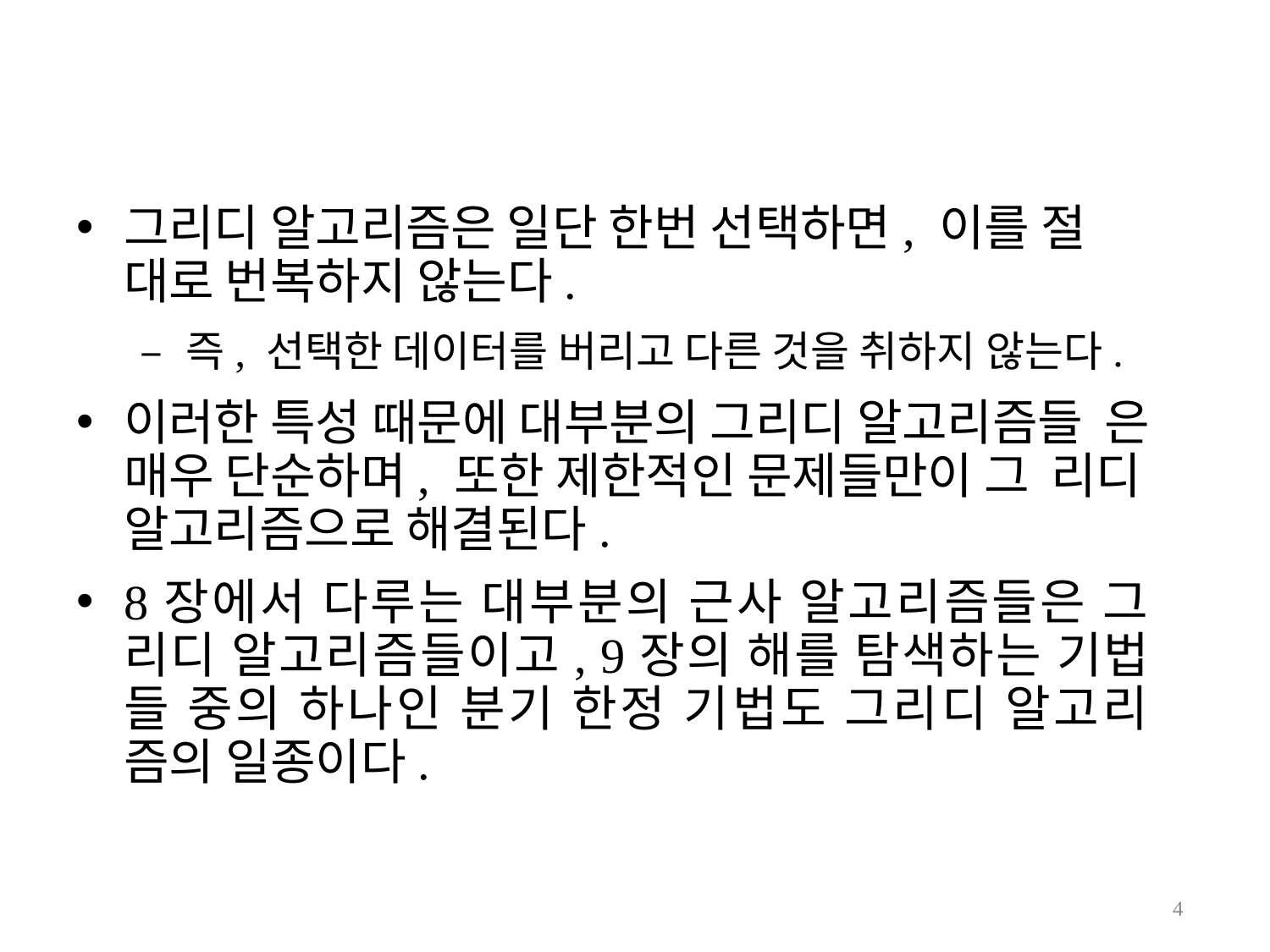

그리디 알고리즘은 일단 한번 선택하면, 이를 절  대로 번복하지 않는다.
– 즉, 선택한 데이터를 버리고 다른 것을 취하지 않는다.
이러한 특성 때문에 대부분의 그리디 알고리즘들  은 매우 단순하며, 또한 제한적인 문제들만이 그  리디 알고리즘으로 해결된다.
8장에서 다루는 대부분의 근사 알고리즘들은 그  리디 알고리즘들이고, 9장의 해를 탐색하는 기법  들 중의 하나인 분기 한정 기법도 그리디 알고리  즘의 일종이다.
4